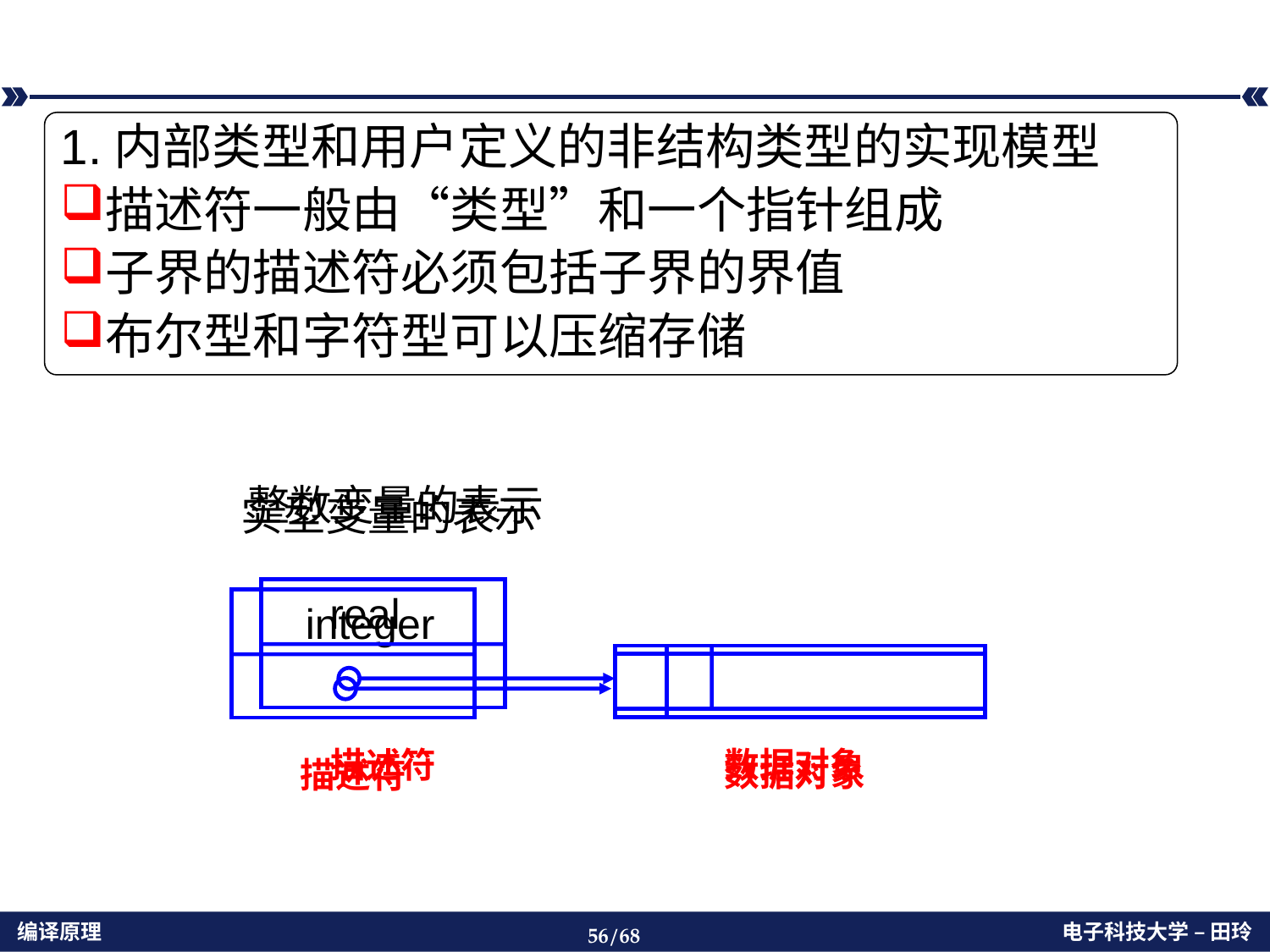

#
1.内部类型和用户定义的非结构类型的实现模型
描述符一般由“类型”和一个指针组成
子界的描述符必须包括子界的界值
布尔型和字符型可以压缩存储

整数变量的表示

integer

描述符

数据对象

实型变量的表示

real

描述符

数据对象